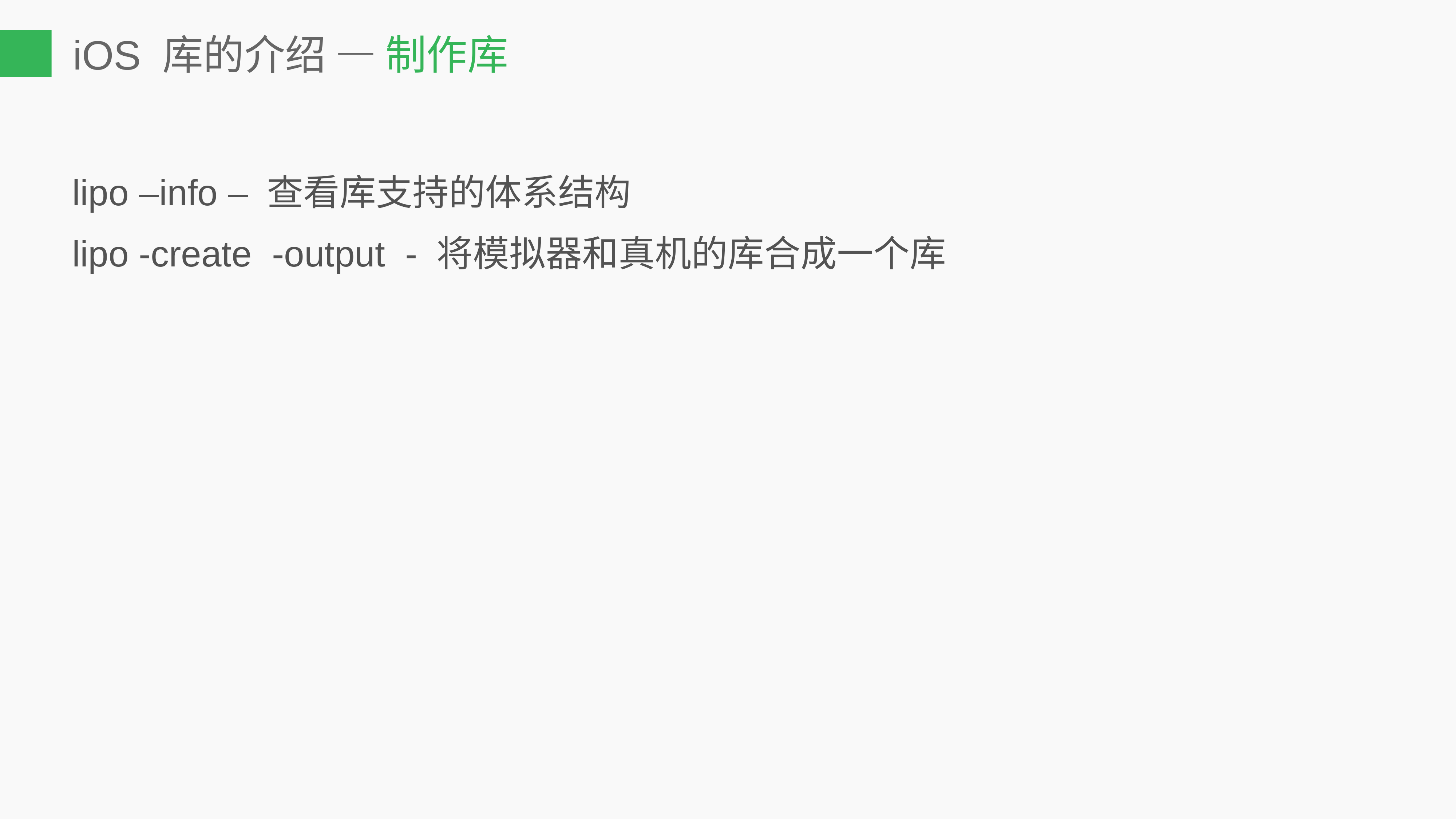

# iOS 库的介绍 — 制作库
lipo –info – 查看库支持的体系结构
lipo -create  -output  - 将模拟器和真机的库合成一个库